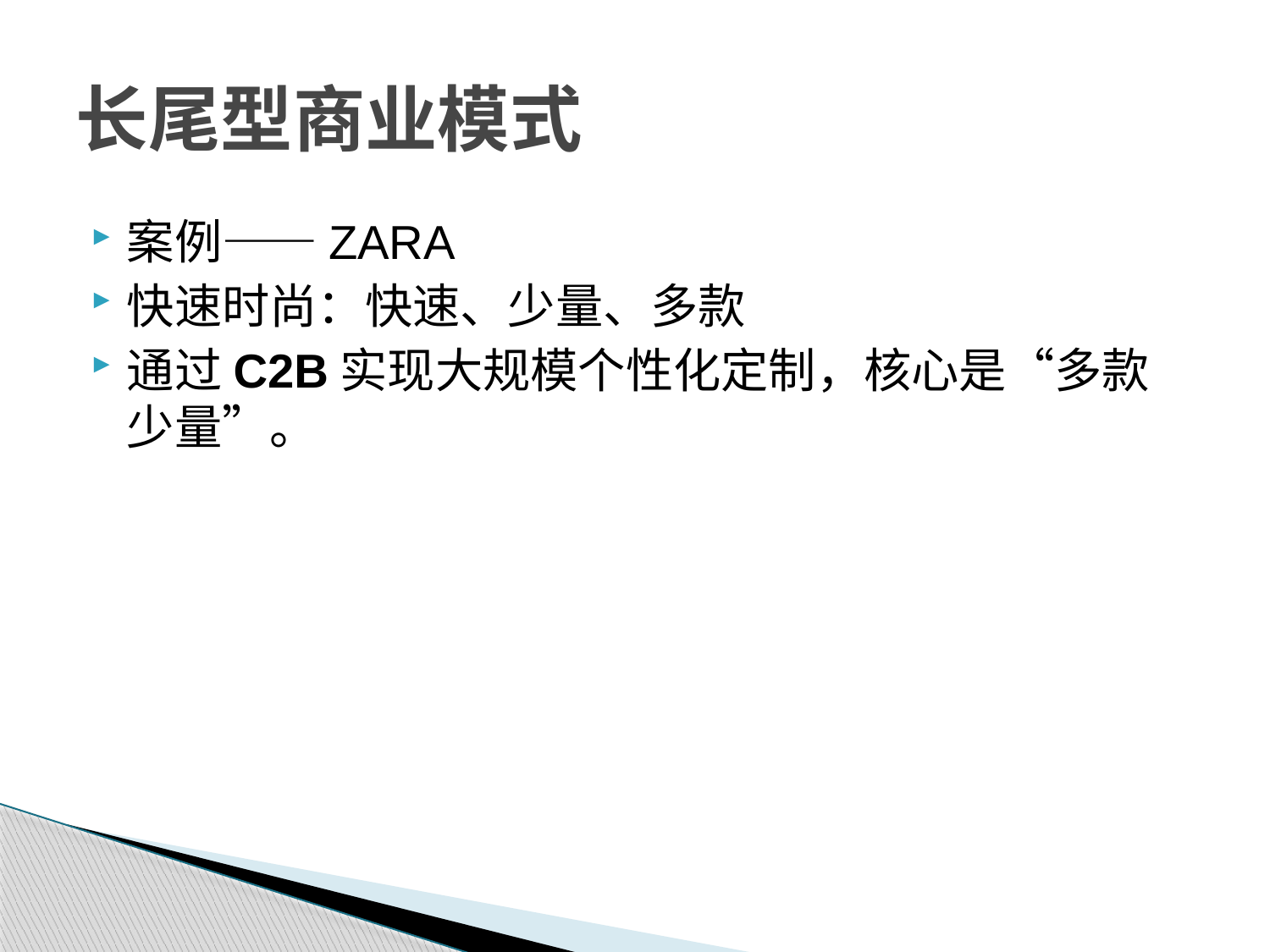

# 长尾型商业模式
案例——ZARA
快速时尚：快速、少量、多款
通过C2B实现大规模个性化定制，核心是“多款少量”。